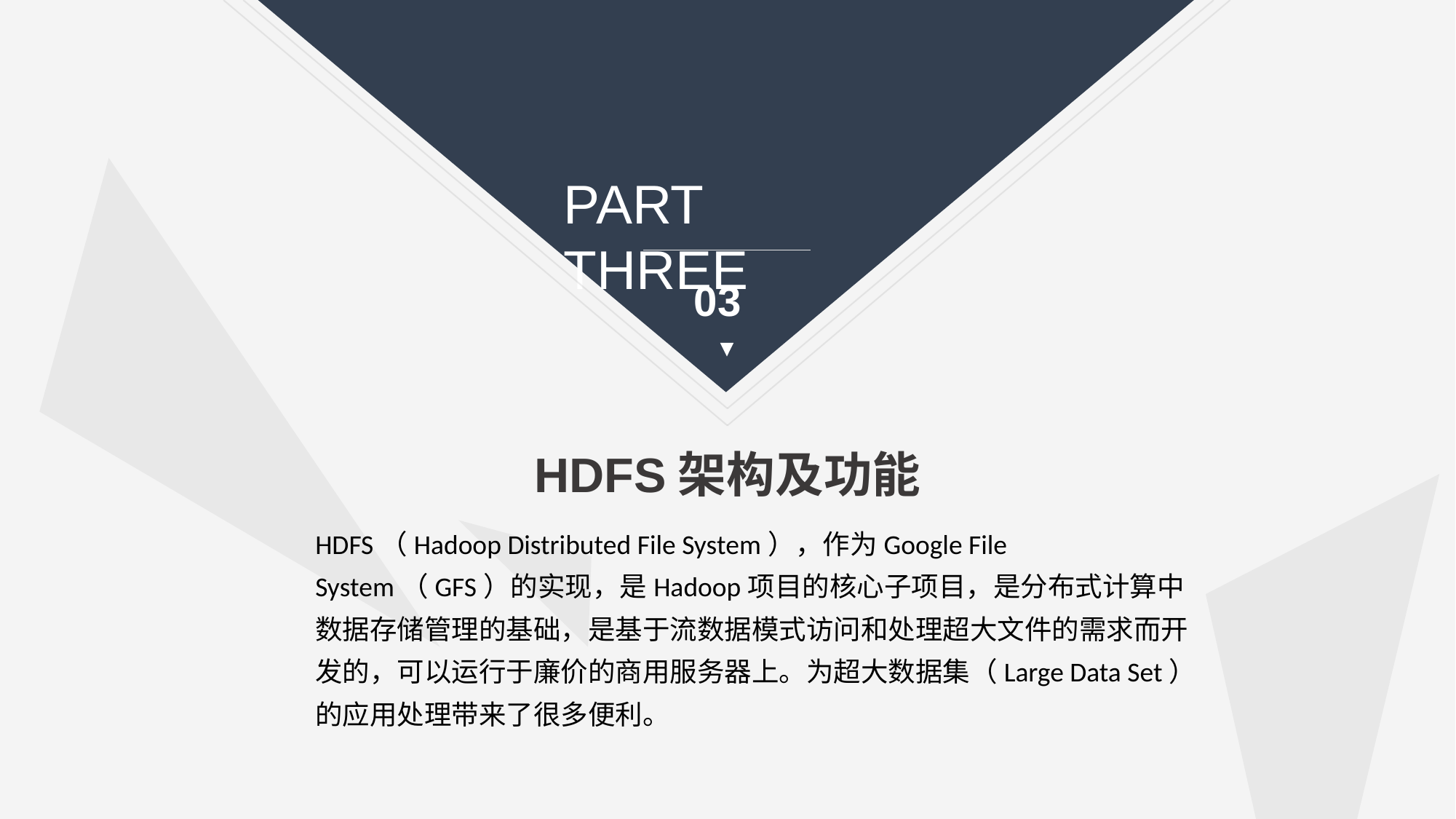

PART THREE
03

HDFS架构及功能

HDFS（Hadoop Distributed File System），作为Google File System（GFS）的实现，是Hadoop项目的核心子项目，是分布式计算中数据存储管理的基础，是基于流数据模式访问和处理超大文件的需求而开发的，可以运行于廉价的商用服务器上。为超大数据集（Large Data Set）的应用处理带来了很多便利。